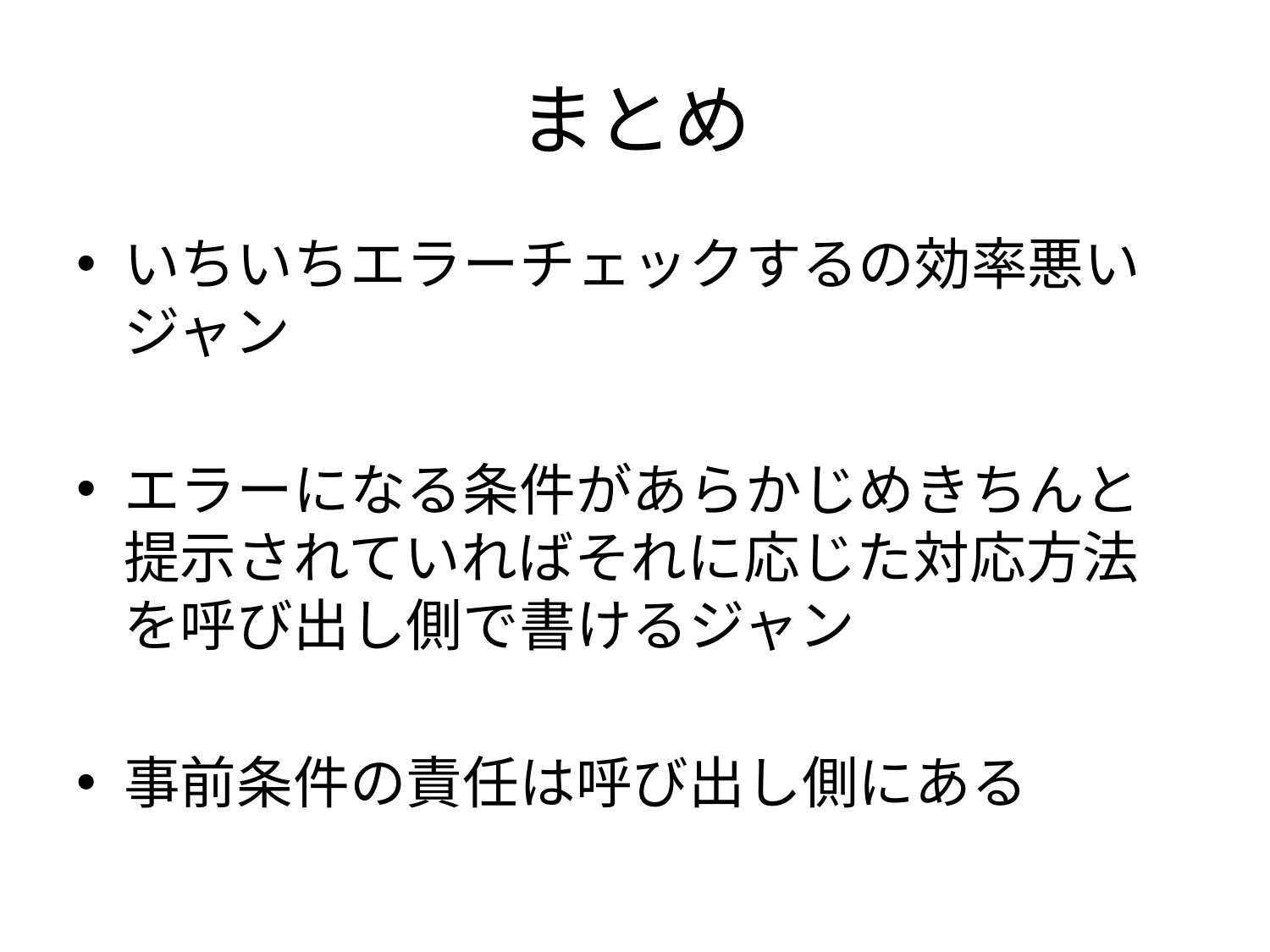

# まとめ
いちいちエラーチェックするの効率悪いジャン

エラーになる条件があらかじめきちんと提示されていればそれに応じた対応方法を呼び出し側で書けるジャン

事前条件の責任は呼び出し側にある